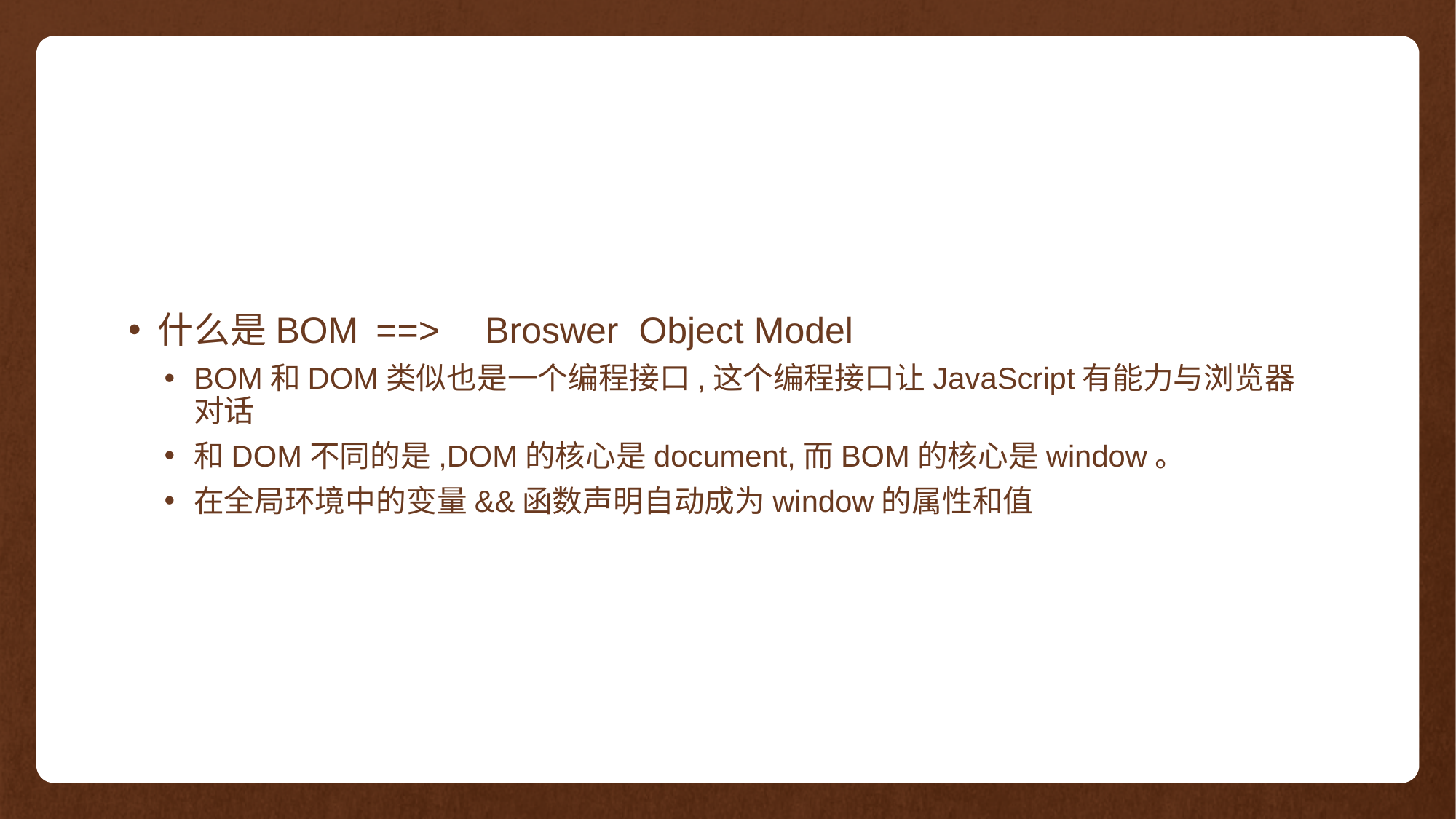

什么是BOM 	==> 	Broswer  Object Model
BOM和DOM类似也是一个编程接口,这个编程接口让JavaScript有能力与浏览器对话
和DOM不同的是,DOM的核心是document,而BOM的核心是window。
在全局环境中的变量&&函数声明自动成为window的属性和值